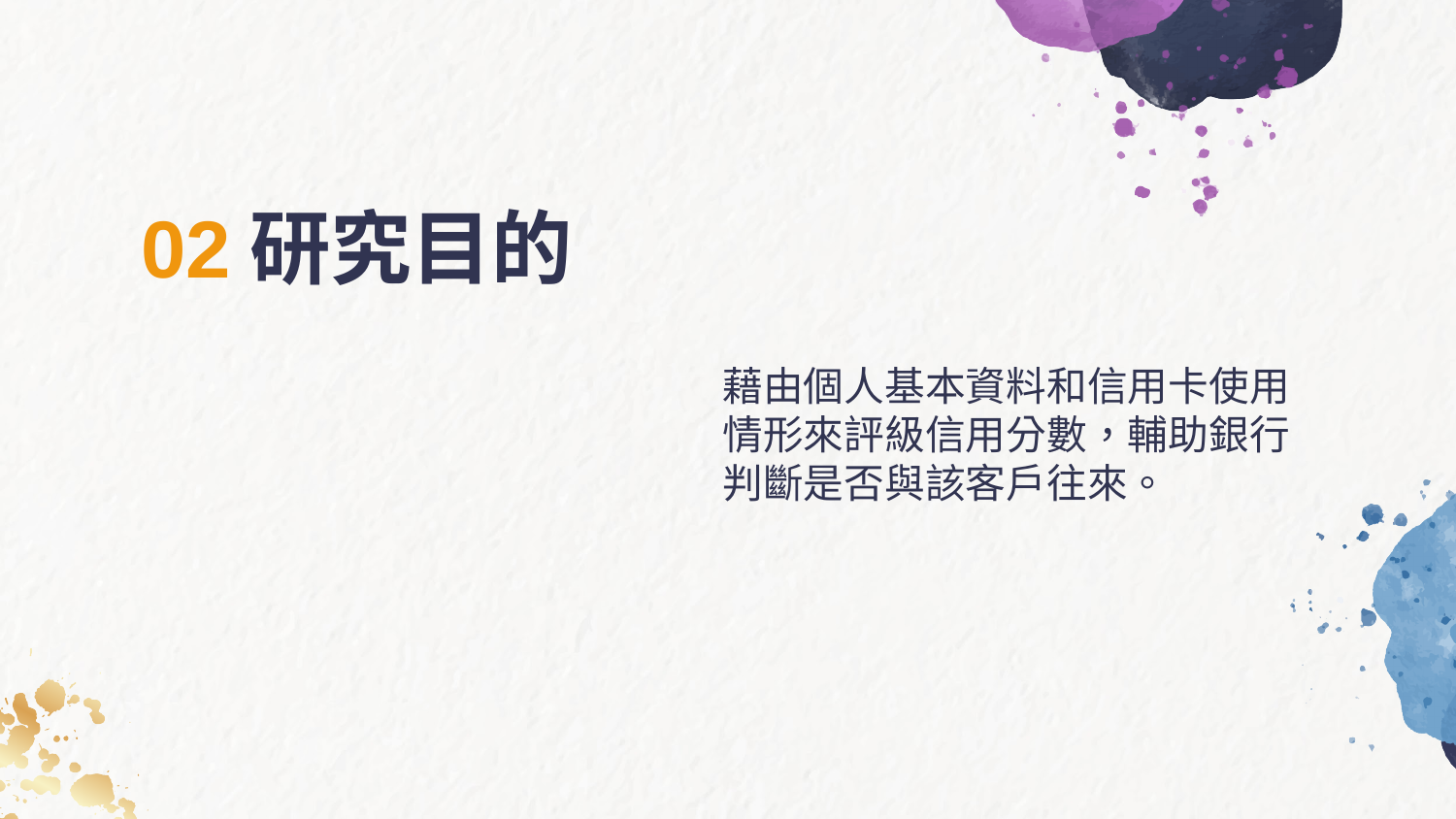

02研究目的
# 藉由個人基本資料和信用卡使用情形來評級信用分數，輔助銀行判斷是否與該客戶往來。